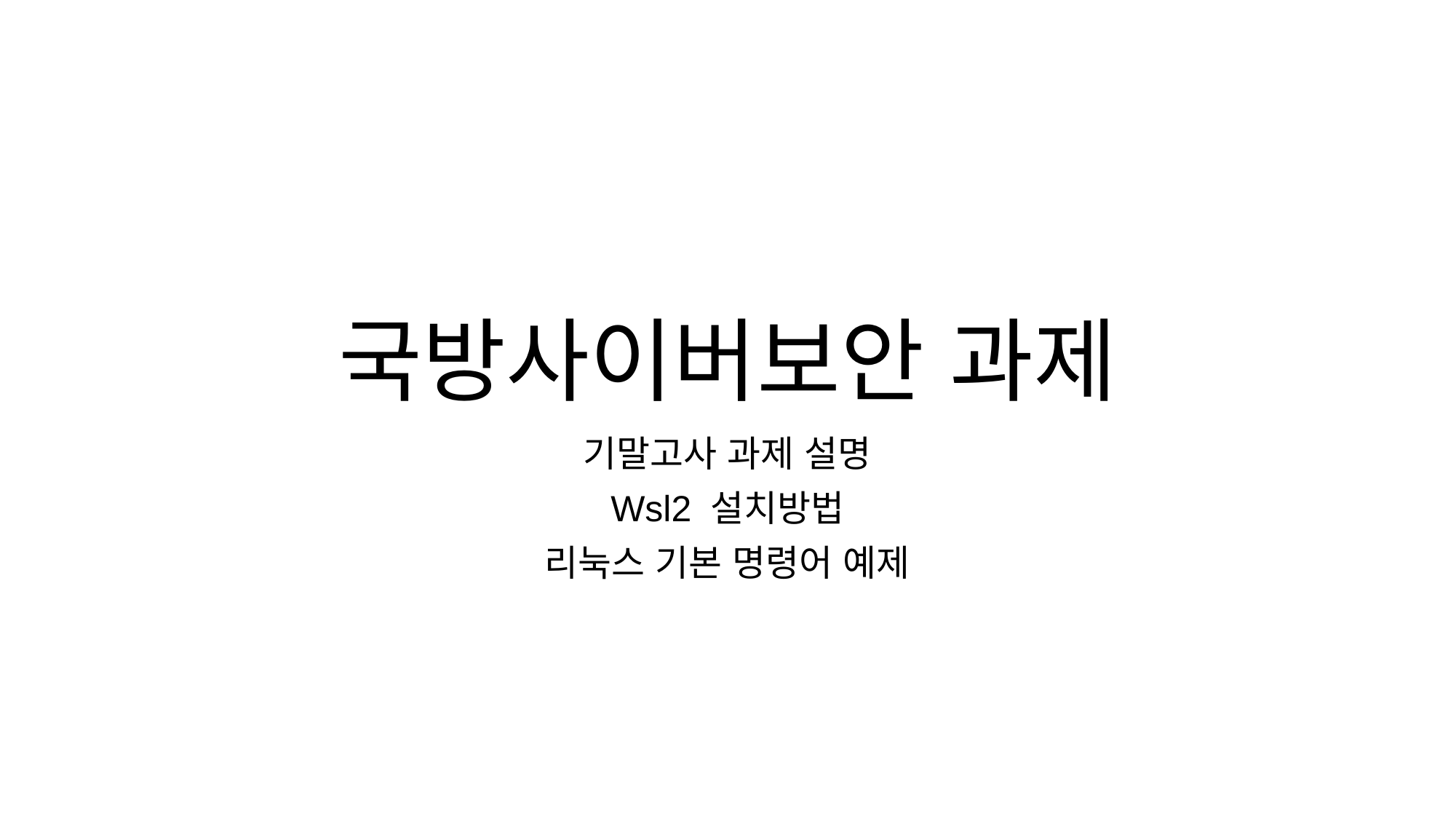

# 국방사이버보안 과제
기말고사 과제 설명
Wsl2 설치방법
리눅스 기본 명령어 예제